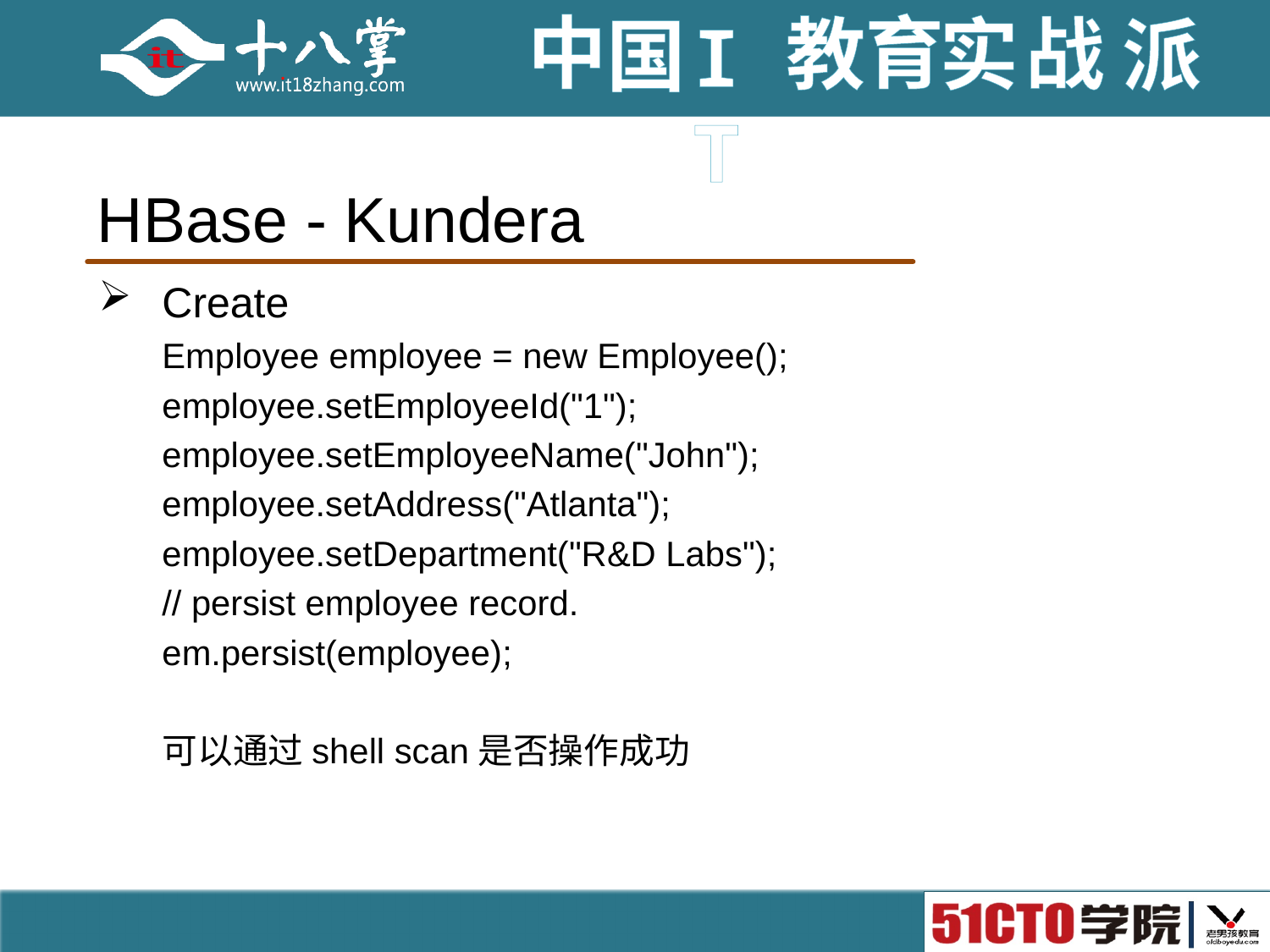

# HBase - Kundera
Create
Employee employee = new Employee();
employee.setEmployeeId("1");
employee.setEmployeeName("John");
employee.setAddress("Atlanta");
employee.setDepartment("R&D Labs");
// persist employee record.
em.persist(employee);

可以通过shell scan是否操作成功